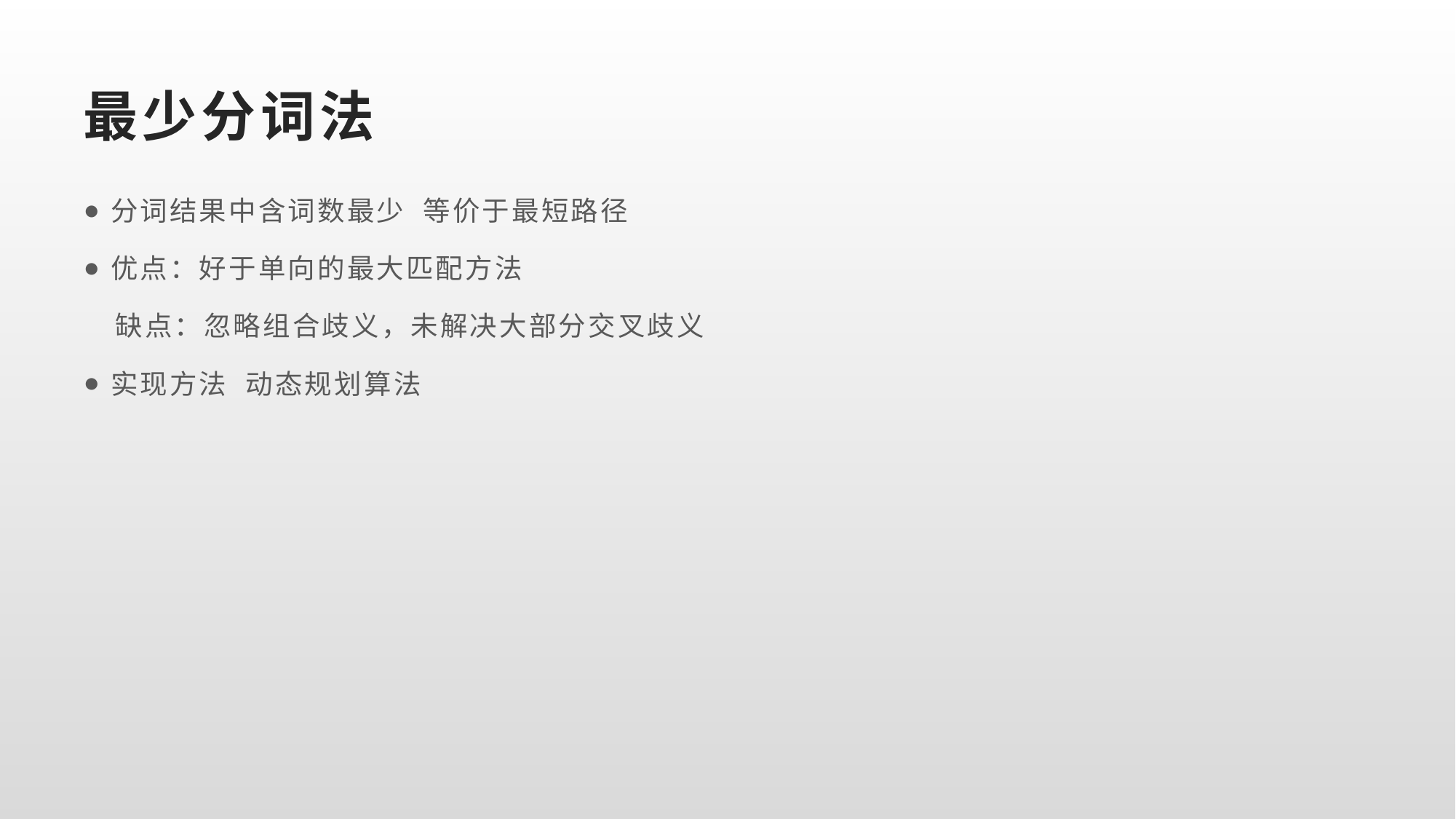

# 最少分词法
分词结果中含词数最少  等价于最短路径
优点：好于单向的最大匹配方法
   缺点：忽略组合歧义，未解决大部分交叉歧义
实现方法  动态规划算法